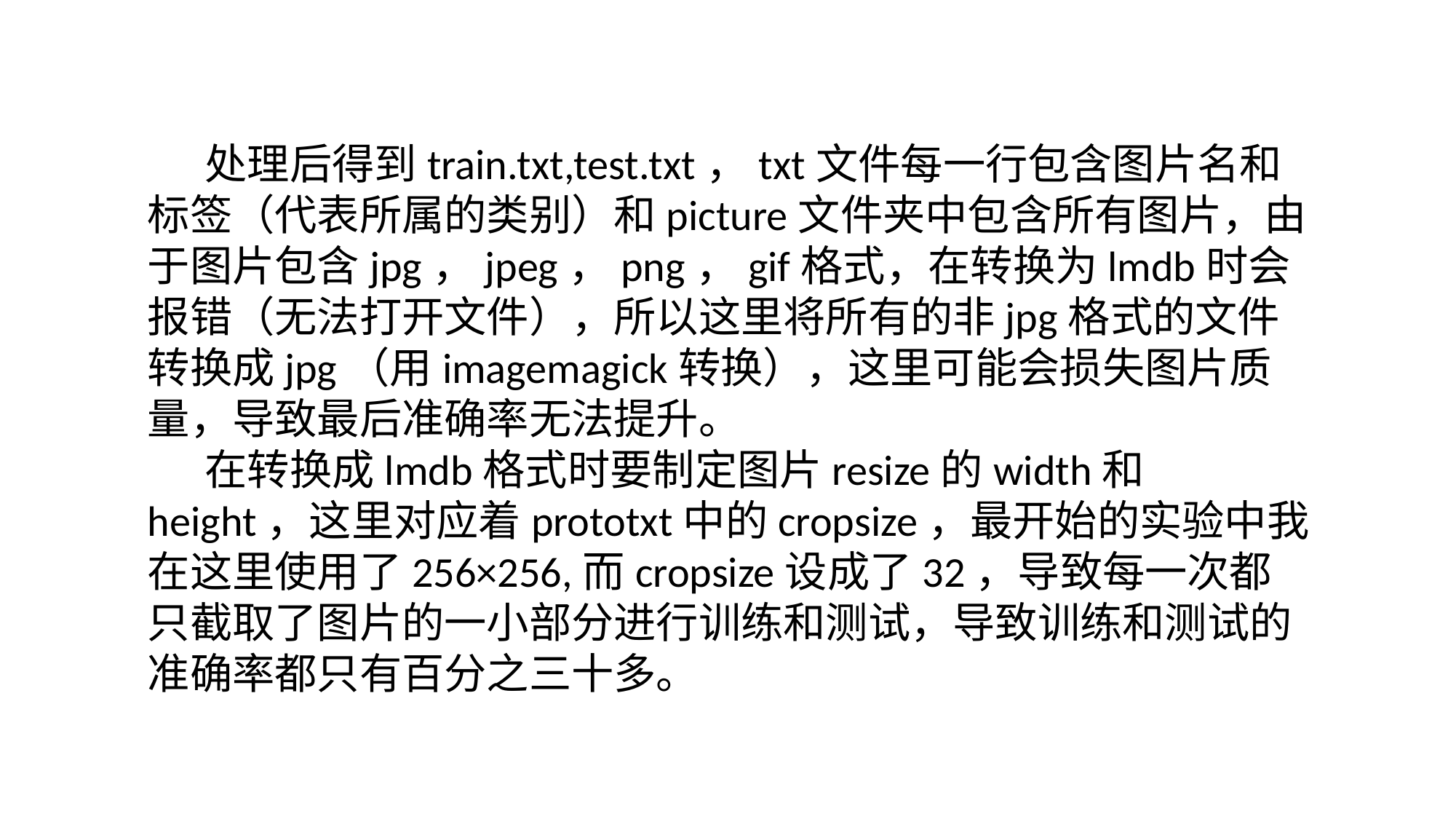

处理后得到train.txt,test.txt，txt文件每一行包含图片名和标签（代表所属的类别）和picture文件夹中包含所有图片，由于图片包含jpg，jpeg，png，gif格式，在转换为lmdb时会报错（无法打开文件），所以这里将所有的非jpg格式的文件转换成jpg（用imagemagick转换），这里可能会损失图片质量，导致最后准确率无法提升。
     在转换成lmdb格式时要制定图片resize的width和height，这里对应着prototxt中的cropsize，最开始的实验中我在这里使用了256×256,而cropsize设成了32，导致每一次都只截取了图片的一小部分进行训练和测试，导致训练和测试的准确率都只有百分之三十多。